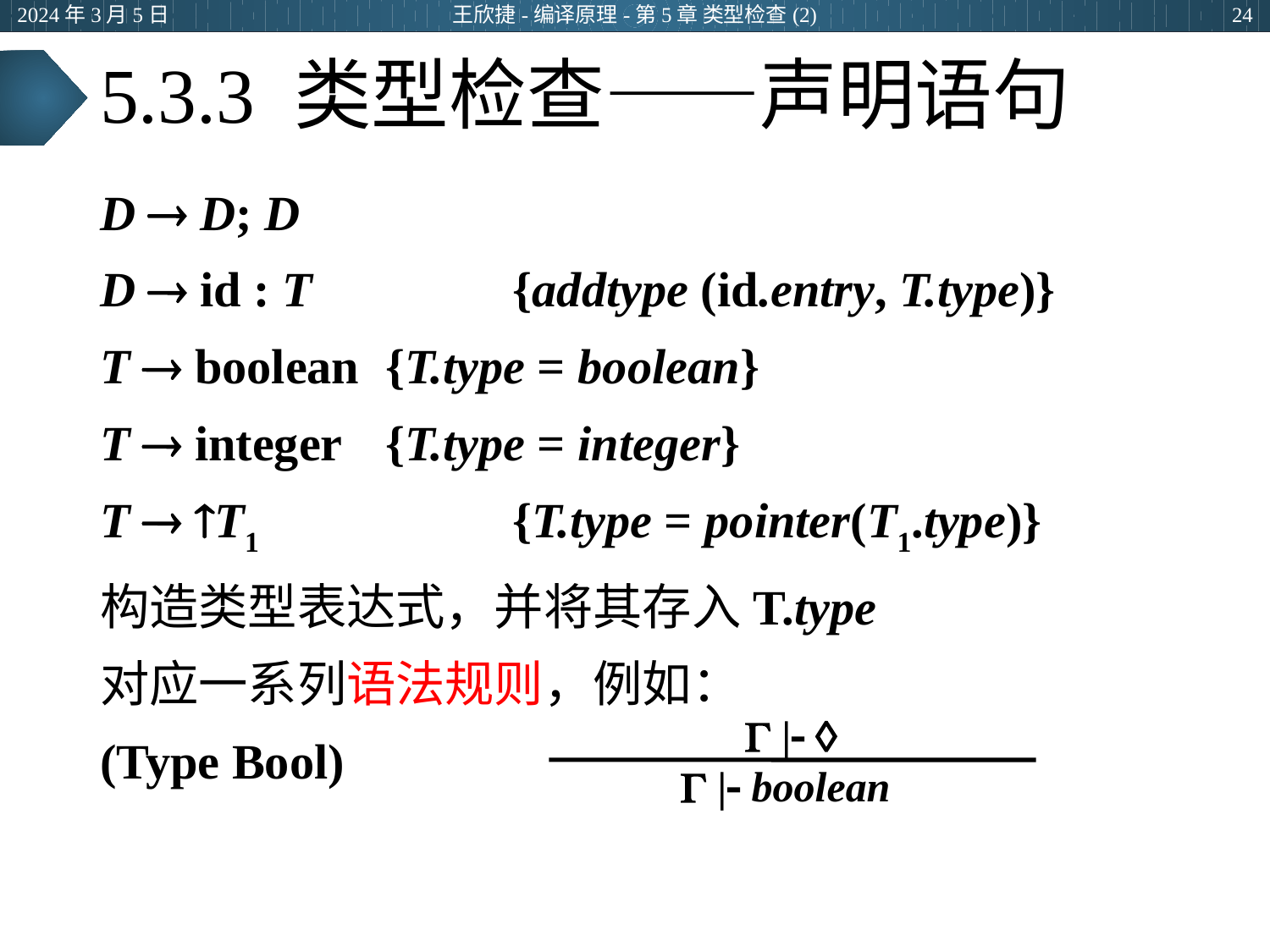

2024年3月5日
王欣捷-编译原理-第5章 类型检查(2)
24
# 5.3.3 类型检查——声明语句
D → D; D
D → id : T 		{addtype (id.entry, T.type)}
T → boolean 	{T.type = boolean}
T → integer 	{T.type = integer}
T → ↑T1 	 	{T.type = pointer(T1.type)}
构造类型表达式，并将其存入T.type
对应一系列语法规则，例如：
(Type Bool)
 Γ |− ◊
Γ |− boolean